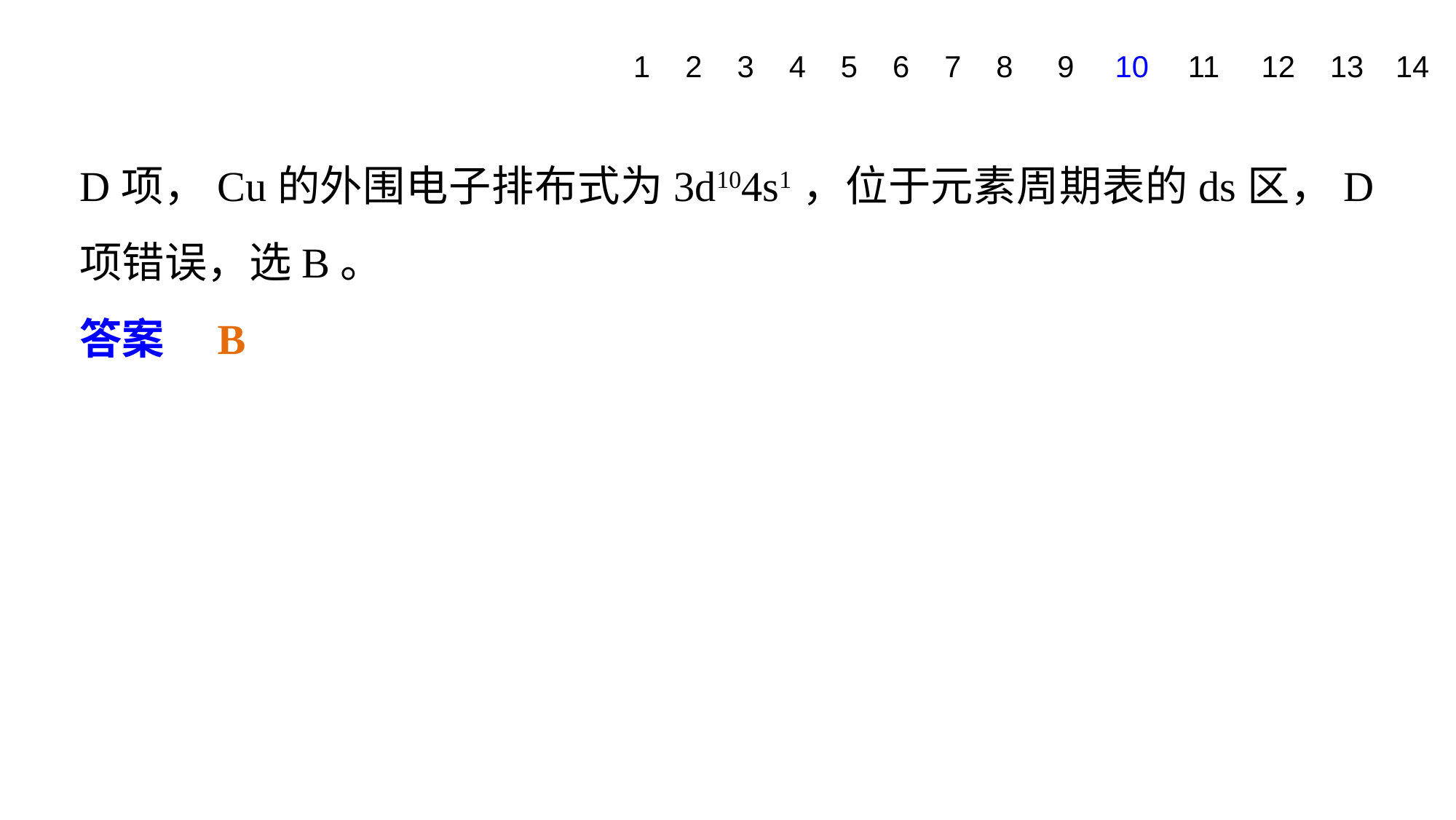

1
2
3
4
5
6
7
8
9
10
11
12
13
14
D项，Cu的外围电子排布式为3d104s1，位于元素周期表的ds区，D项错误，选B。
答案　B